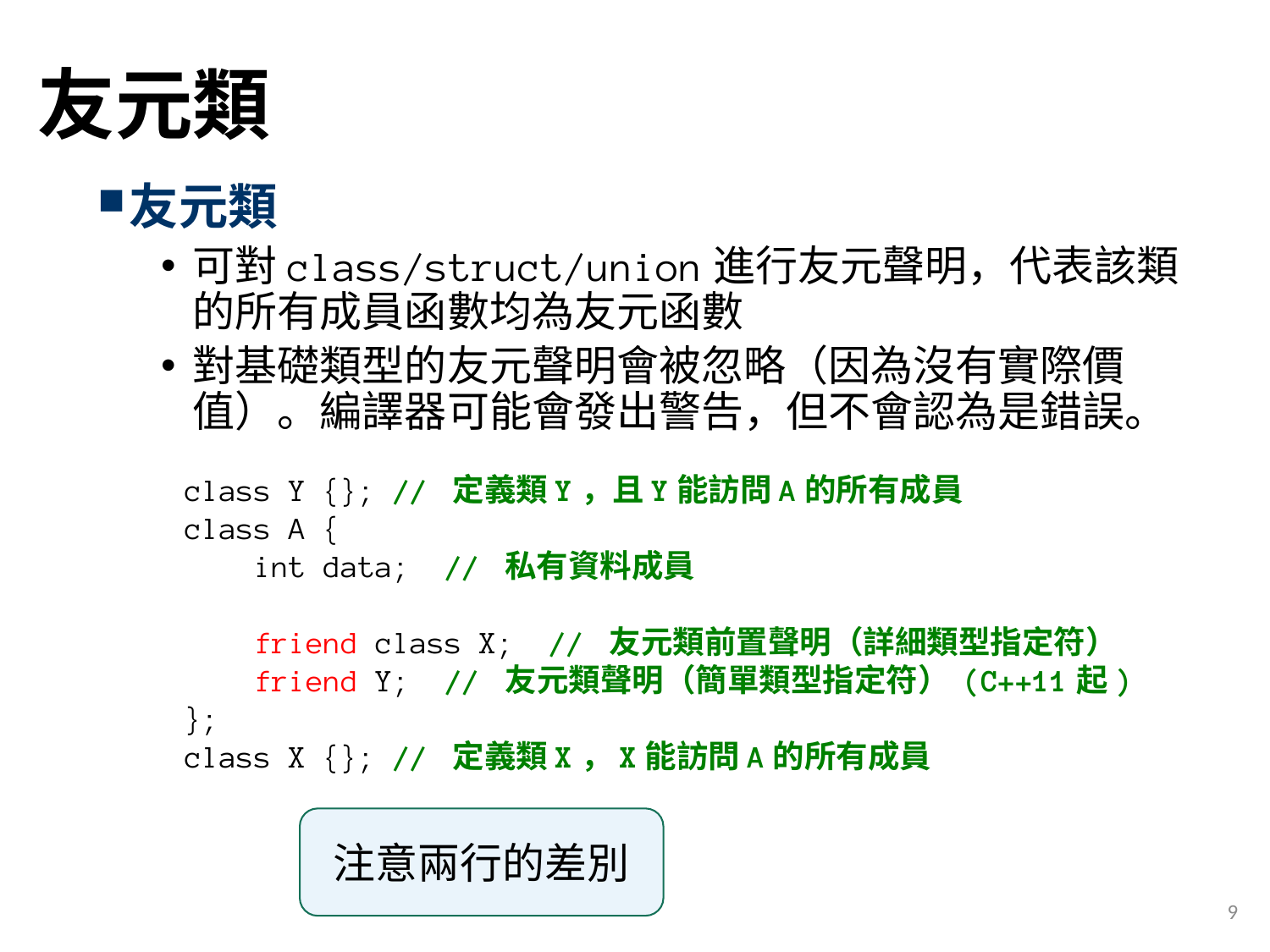

# 友元類
友元類
可對class/struct/union進行友元聲明，代表該類的所有成員函數均為友元函數
對基礎類型的友元聲明會被忽略（因為沒有實際價值）。編譯器可能會發出警告，但不會認為是錯誤。
class Y {}; // 定義類Y，且Y能訪問A的所有成員
class A {
    int data;  // 私有資料成員

    friend class X;  // 友元類前置聲明（詳細類型指定符）
    friend Y;  // 友元類聲明（簡單類型指定符） (C++11起)
};
class X {}; // 定義類X，X能訪問A的所有成員
注意兩行的差別
9